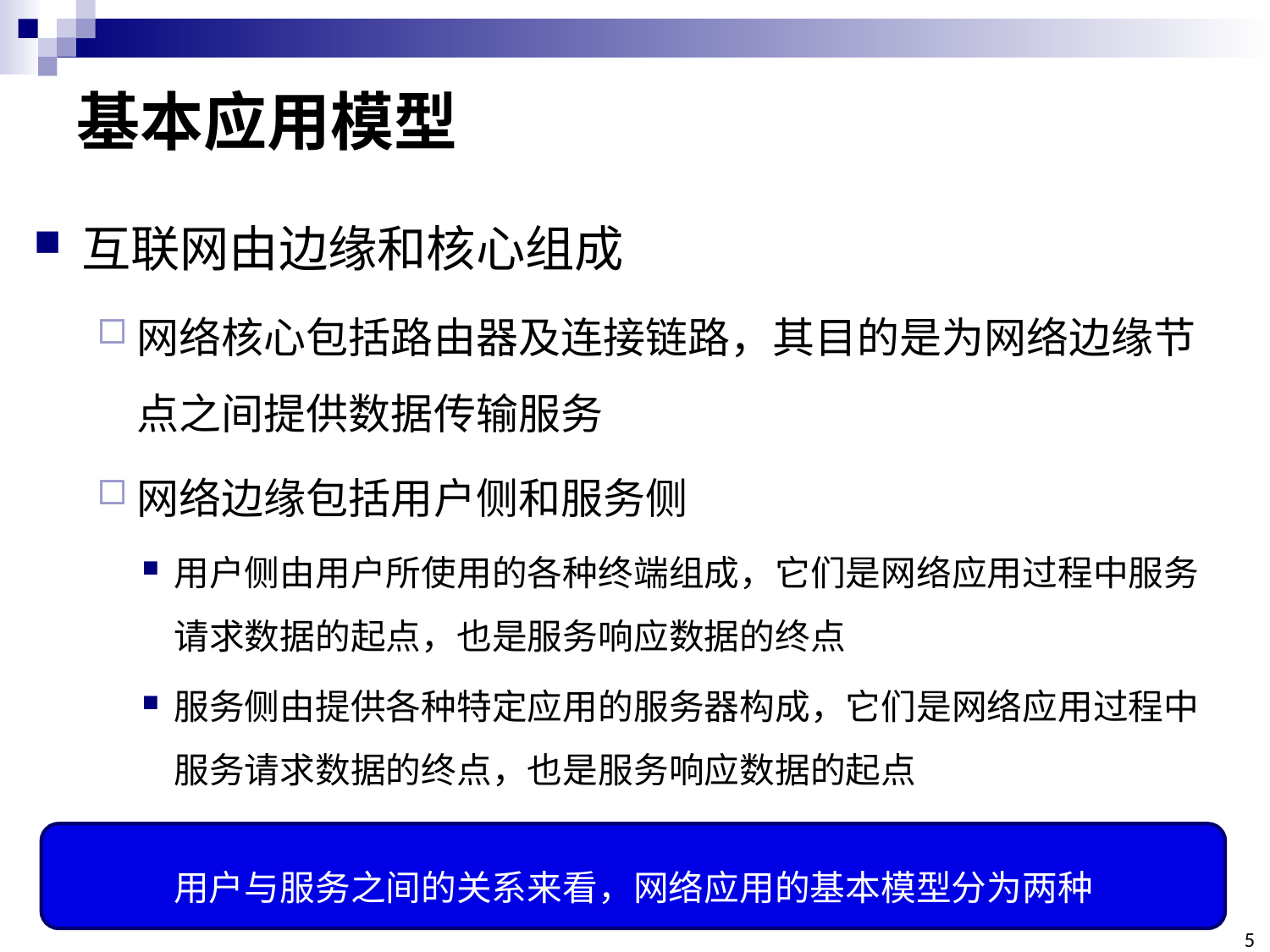

# 基本应用模型
互联网由边缘和核心组成
网络核心包括路由器及连接链路，其目的是为网络边缘节点之间提供数据传输服务
网络边缘包括用户侧和服务侧
用户侧由用户所使用的各种终端组成，它们是网络应用过程中服务请求数据的起点，也是服务响应数据的终点
服务侧由提供各种特定应用的服务器构成，它们是网络应用过程中服务请求数据的终点，也是服务响应数据的起点
用户与服务之间的关系来看，网络应用的基本模型分为两种
5